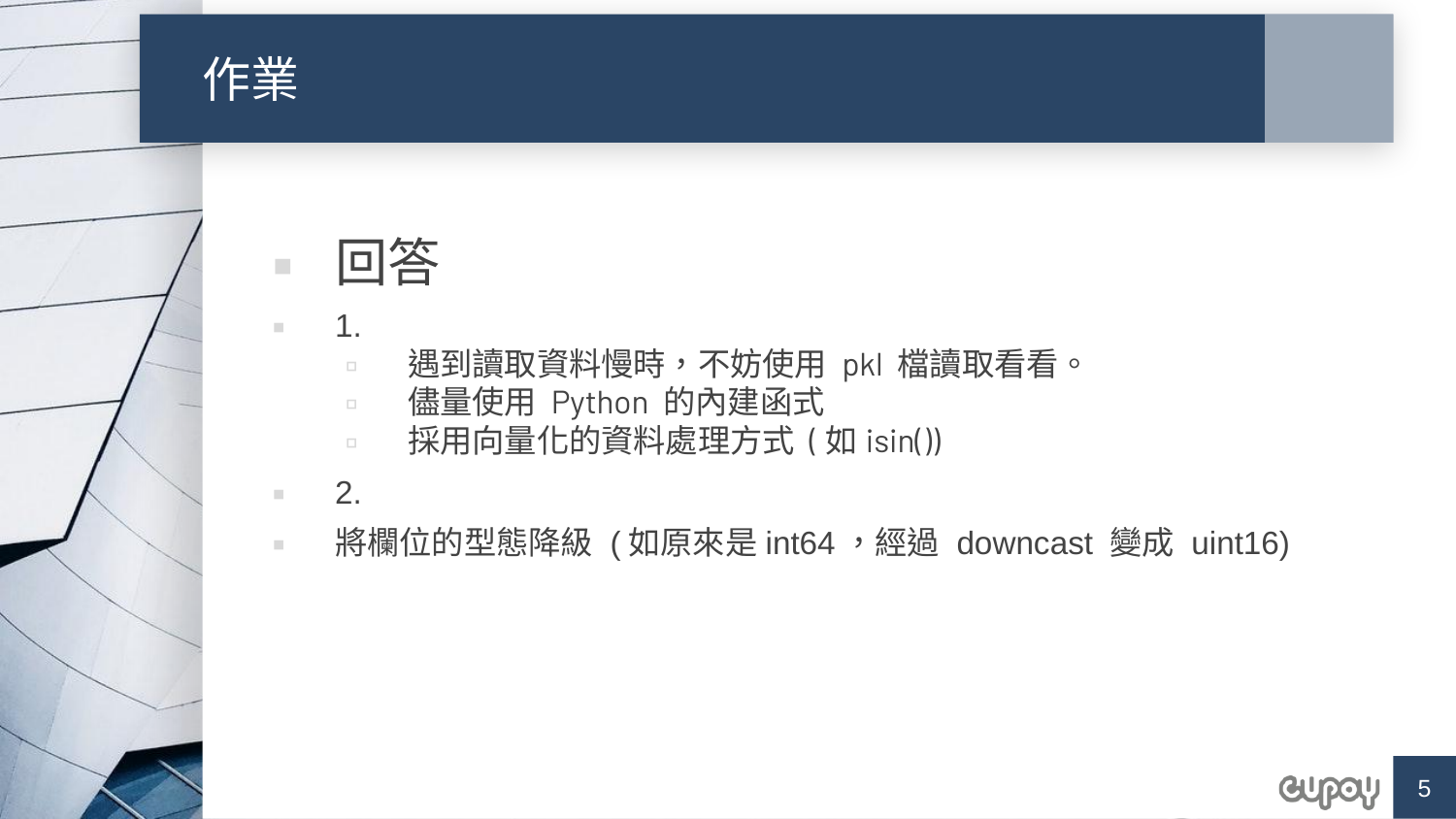

# 作業
回答
1.
遇到讀取資料慢時，不妨使用 pkl 檔讀取看看。
儘量使用 Python 的內建函式
採用向量化的資料處理方式 (如isin())
2.
將欄位的型態降級 (如原來是int64，經過 downcast 變成 uint16)
5